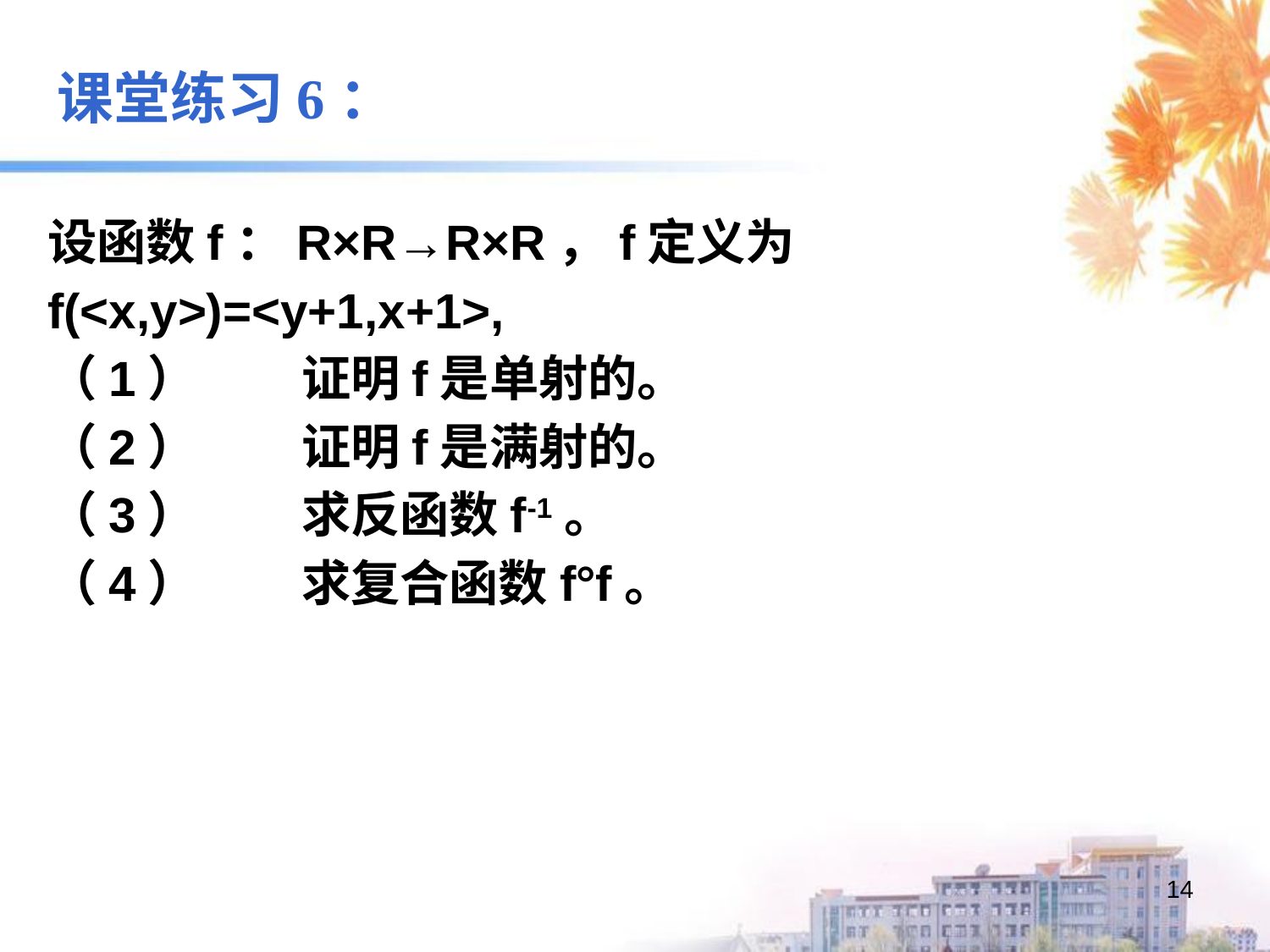

课堂练习6：
设函数f：R×R→R×R，f定义为f(<x,y>)=<y+1,x+1>,
（1）	证明f是单射的。
（2）	证明f是满射的。
（3）	求反函数f-1。
（4）	求复合函数f°f。

14